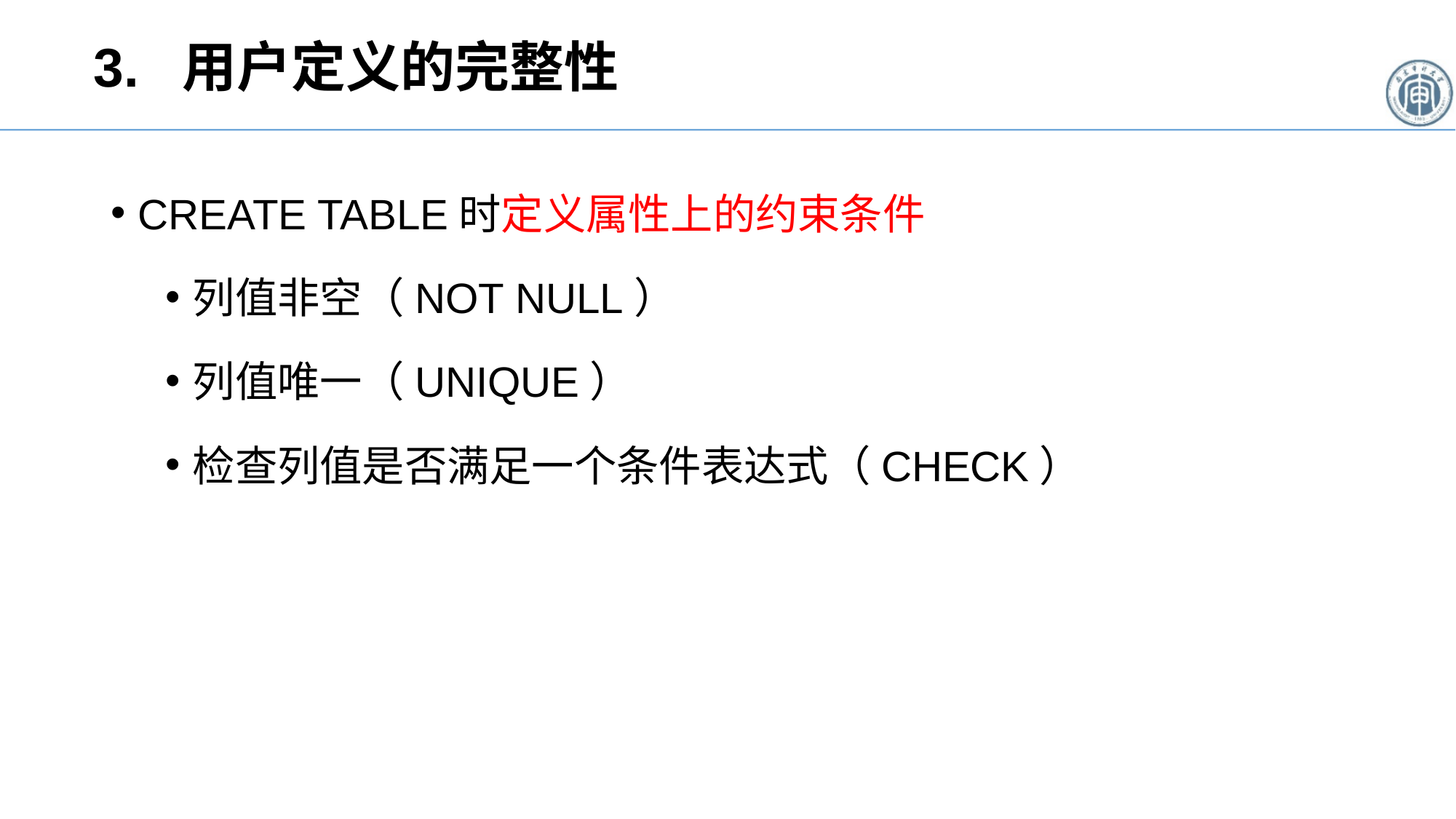

# 3.  用户定义的完整性
CREATE TABLE时定义属性上的约束条件
列值非空（NOT NULL）
列值唯一（UNIQUE）
检查列值是否满足一个条件表达式（CHECK）